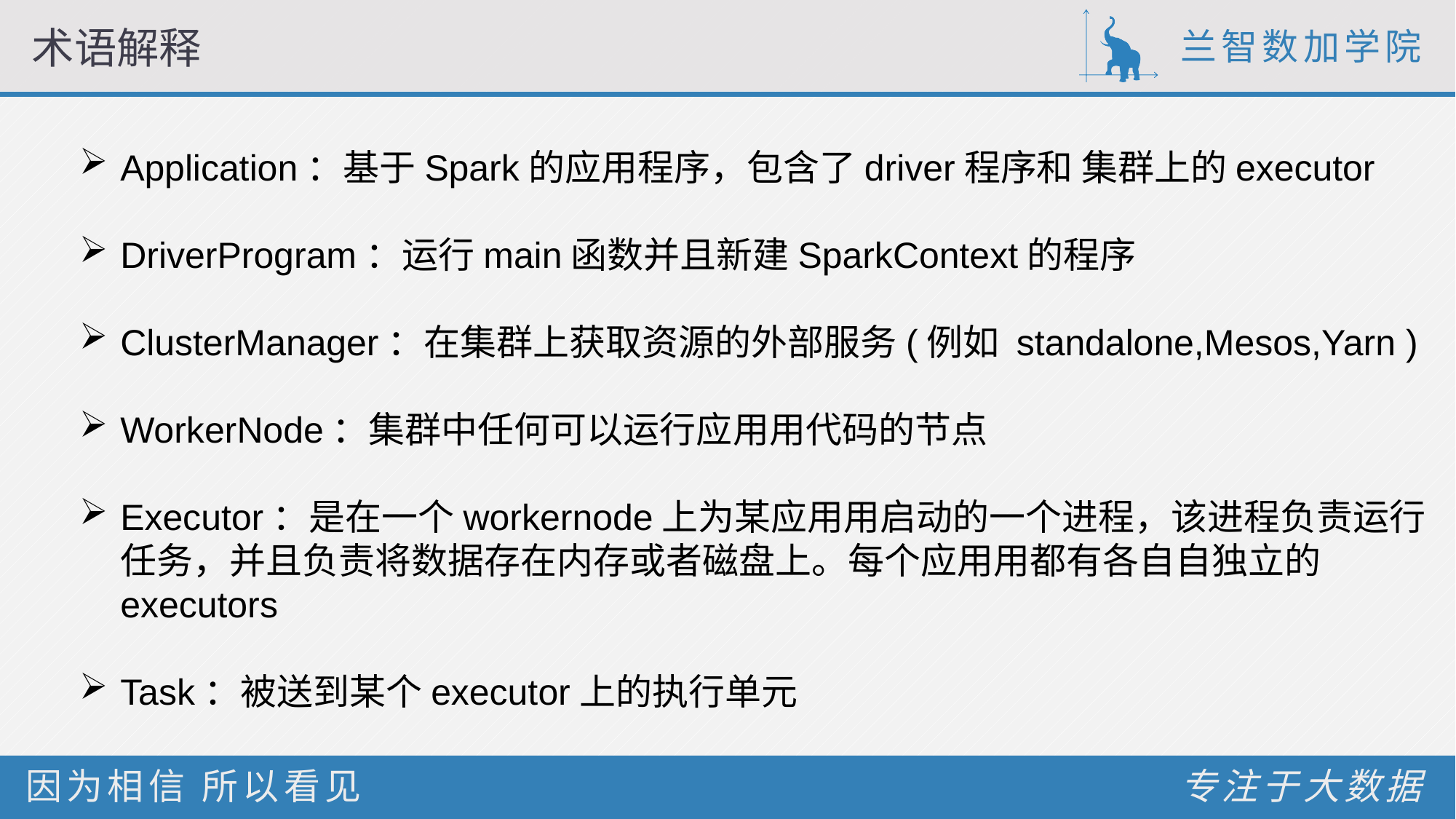

# 术语解释
Application：基于Spark的应用程序，包含了driver程序和 集群上的executor

DriverProgram：运行main函数并且新建SparkContext的程序

ClusterManager：在集群上获取资源的外部服务(例如 standalone,Mesos,Yarn )

WorkerNode：集群中任何可以运行应用用代码的节点

Executor：是在一个workernode上为某应用用启动的一个进程，该进程负责运行任务，并且负责将数据存在内存或者磁盘上。每个应用用都有各自自独立的executors

Task：被送到某个executor上的执行单元